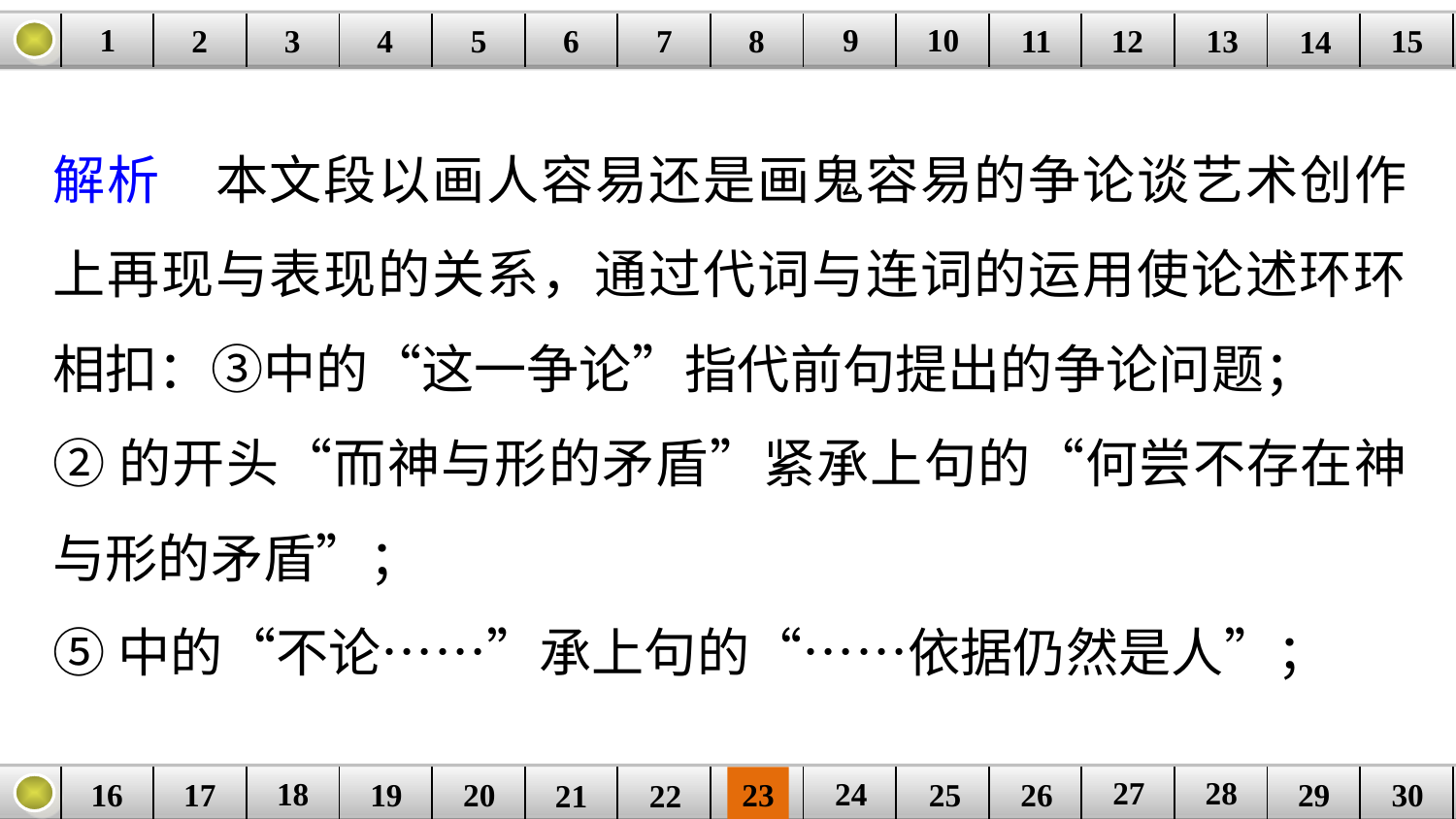

9
10
1
3
4
5
6
8
11
2
12
15
|  |  |  |  |  |  |  |  |  |  |  |  |  |  |  |
| --- | --- | --- | --- | --- | --- | --- | --- | --- | --- | --- | --- | --- | --- | --- |
7
13
14

解析　本文段以画人容易还是画鬼容易的争论谈艺术创作上再现与表现的关系，通过代词与连词的运用使论述环环相扣：③中的“这一争论”指代前句提出的争论问题；
②的开头“而神与形的矛盾”紧承上句的“何尝不存在神与形的矛盾”；
⑤中的“不论……”承上句的“……依据仍然是人”；

27
28
18
24
16
25
26
30
|  |  |  |  |  |  |  |  |  |  |  |  |  |  |  |
| --- | --- | --- | --- | --- | --- | --- | --- | --- | --- | --- | --- | --- | --- | --- |
23
17
19
20
29
21
22